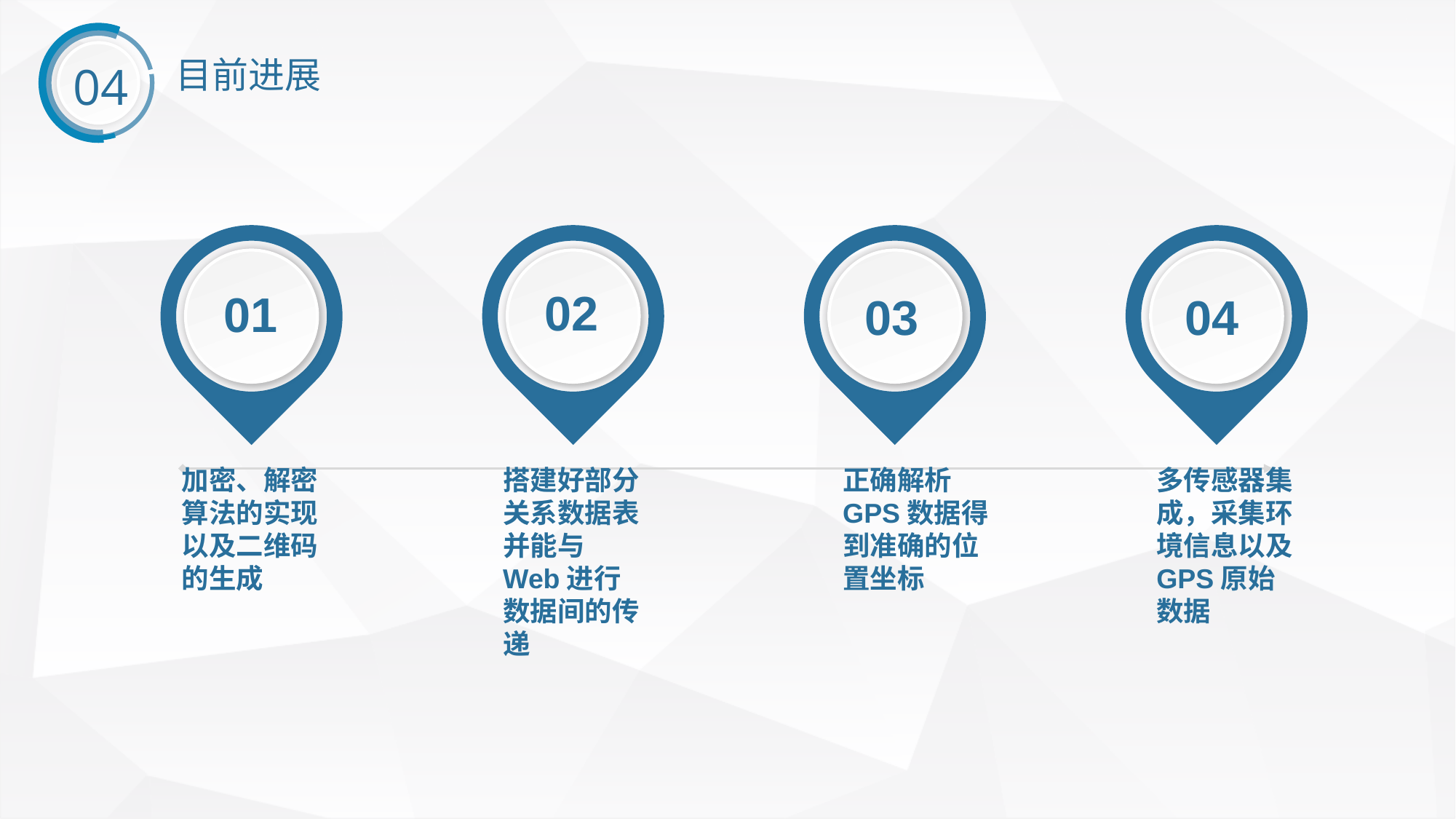

目前进展
04
e7d195523061f1c0205959036996ad55c215b892a7aac5c0B9ADEF7896FB48F2EF97163A2DE1401E1875DEDC438B7864AD24CA23553DBBBD975DAF4CAD4A2592689FFB6CEE59FFA55B2702D0E5EE29CDDE744B5A58D848E290B0F3363EEEFF85AEACDB2C4783B3CFD20D9E72AC2F528B09A88B84C6E73CDEC5D6CB26D43C2398027A14BE9DBFE415

02
01
04
03
加密、解密算法的实现以及二维码的生成
多传感器集成，采集环境信息以及GPS原始数据
搭建好部分关系数据表并能与Web进行数据间的传递
正确解析GPS数据得到准确的位置坐标